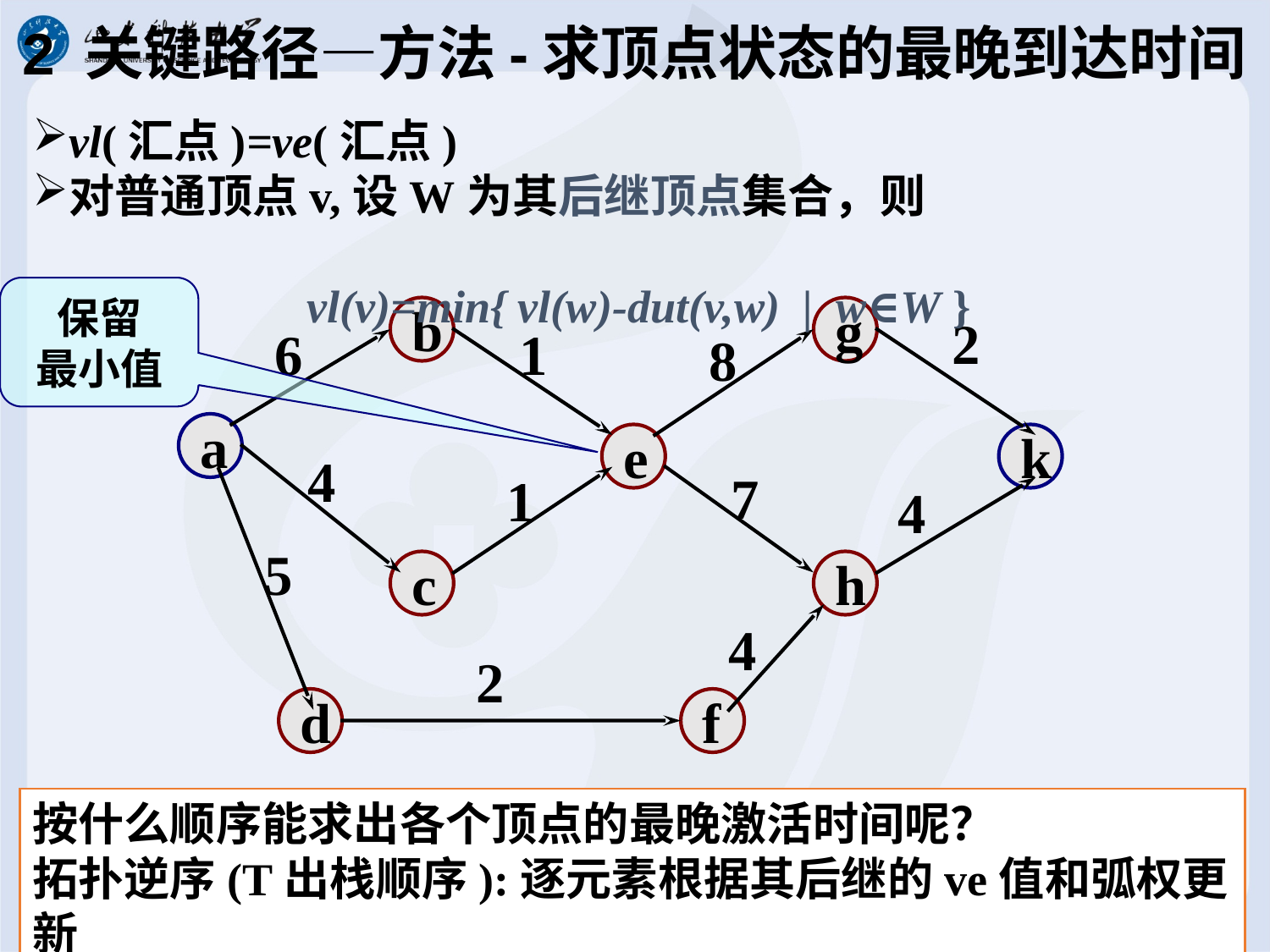

# 2 关键路径—方法-求顶点状态的最晚到达时间
vl(汇点)=ve(汇点)
对普通顶点v,设W为其后继顶点集合，则
                        vl(v)=min{ vl(w)-dut(v,w)  |  w∈W }
保留
最小值
b
g
2
6
1
8

a
e
k
4

7
1

4

5
c
h

4
2
d
f

按什么顺序能求出各个顶点的最晚激活时间呢？
拓扑逆序(T出栈顺序):逐元素根据其后继的ve值和弧权更新